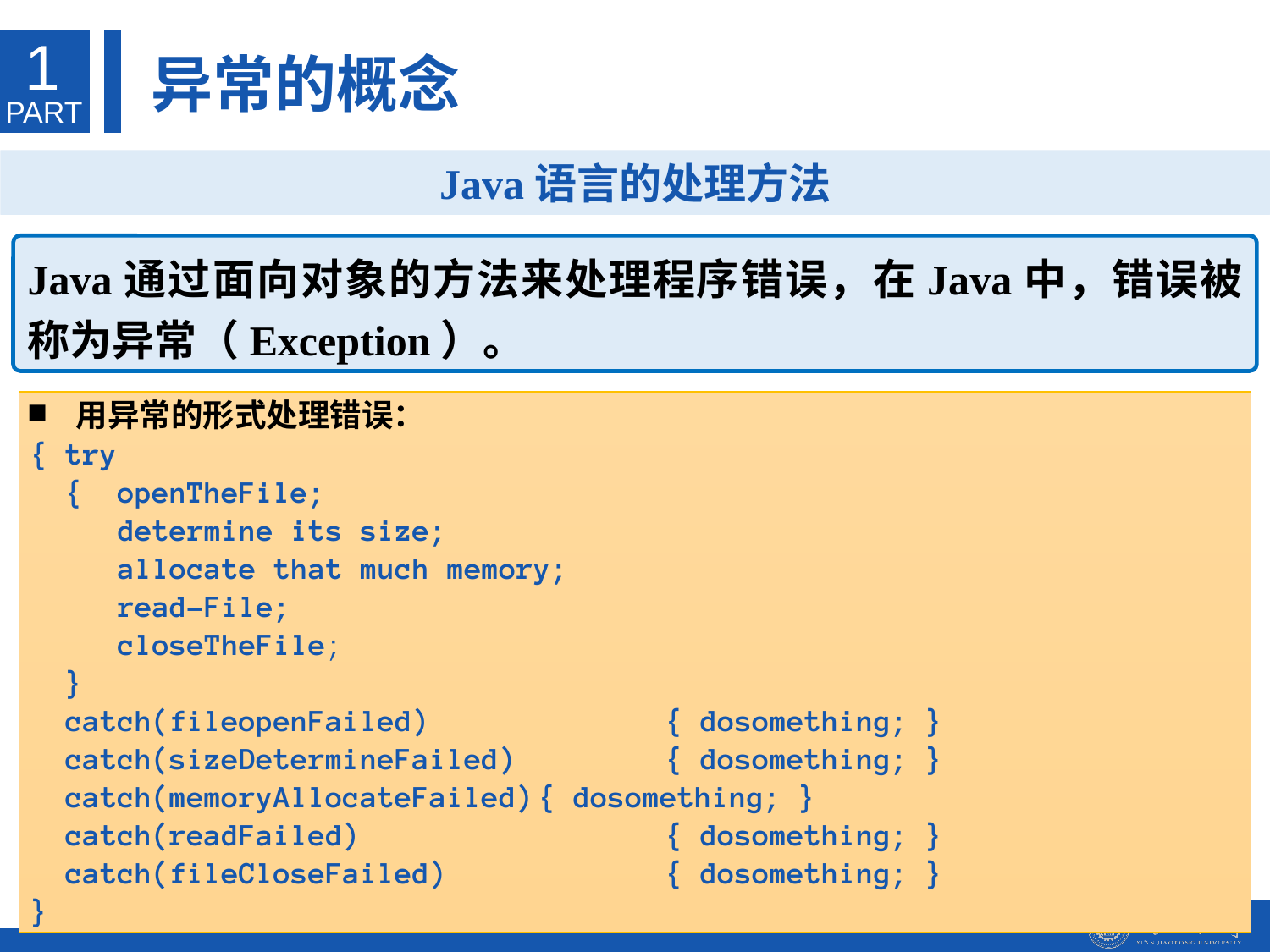

1
异常的概念
PART
Java语言的处理方法
Java通过面向对象的方法来处理程序错误，在Java中，错误被称为异常（Exception）。
 用异常的形式处理错误：
{ try
  {  openTheFile;
     determine its size;
     allocate that much memory;
     read-File;
     closeTheFile;
  }
  catch(fileopenFailed)		{ dosomething; }
  catch(sizeDetermineFailed)		{ dosomething; }
  catch(memoryAllocateFailed)	{ dosomething; }
  catch(readFailed)			{ dosomething; }
  catch(fileCloseFailed)		{ dosomething; }
}